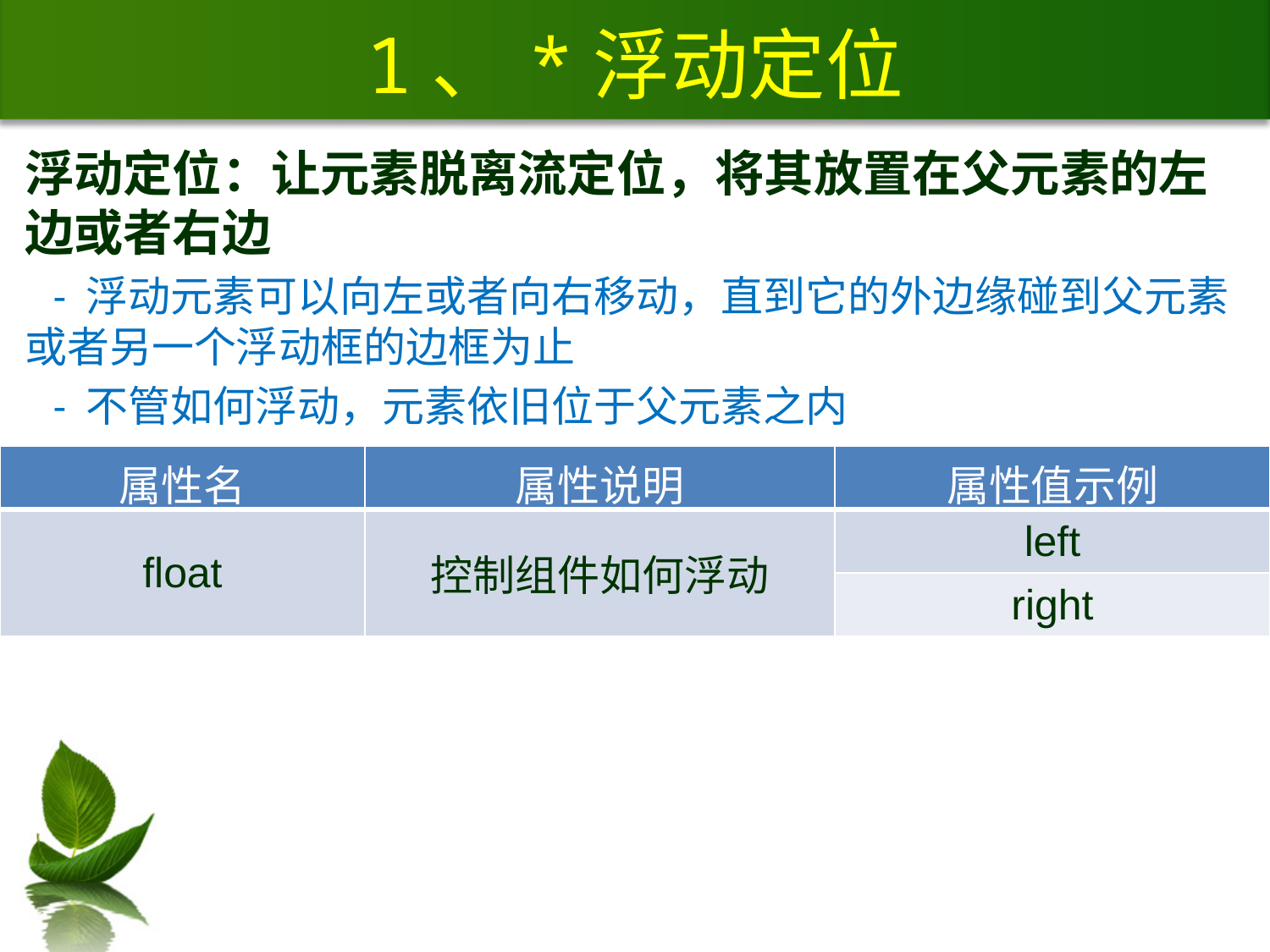

# 1、*浮动定位
浮动定位：让元素脱离流定位，将其放置在父元素的左边或者右边
   - 浮动元素可以向左或者向右移动，直到它的外边缘碰到父元素或者另一个浮动框的边框为止
   - 不管如何浮动，元素依旧位于父元素之内
| 属性名 | 属性说明 | 属性值示例 |
| --- | --- | --- |
| float | 控制组件如何浮动 | left |
|  |  | right |